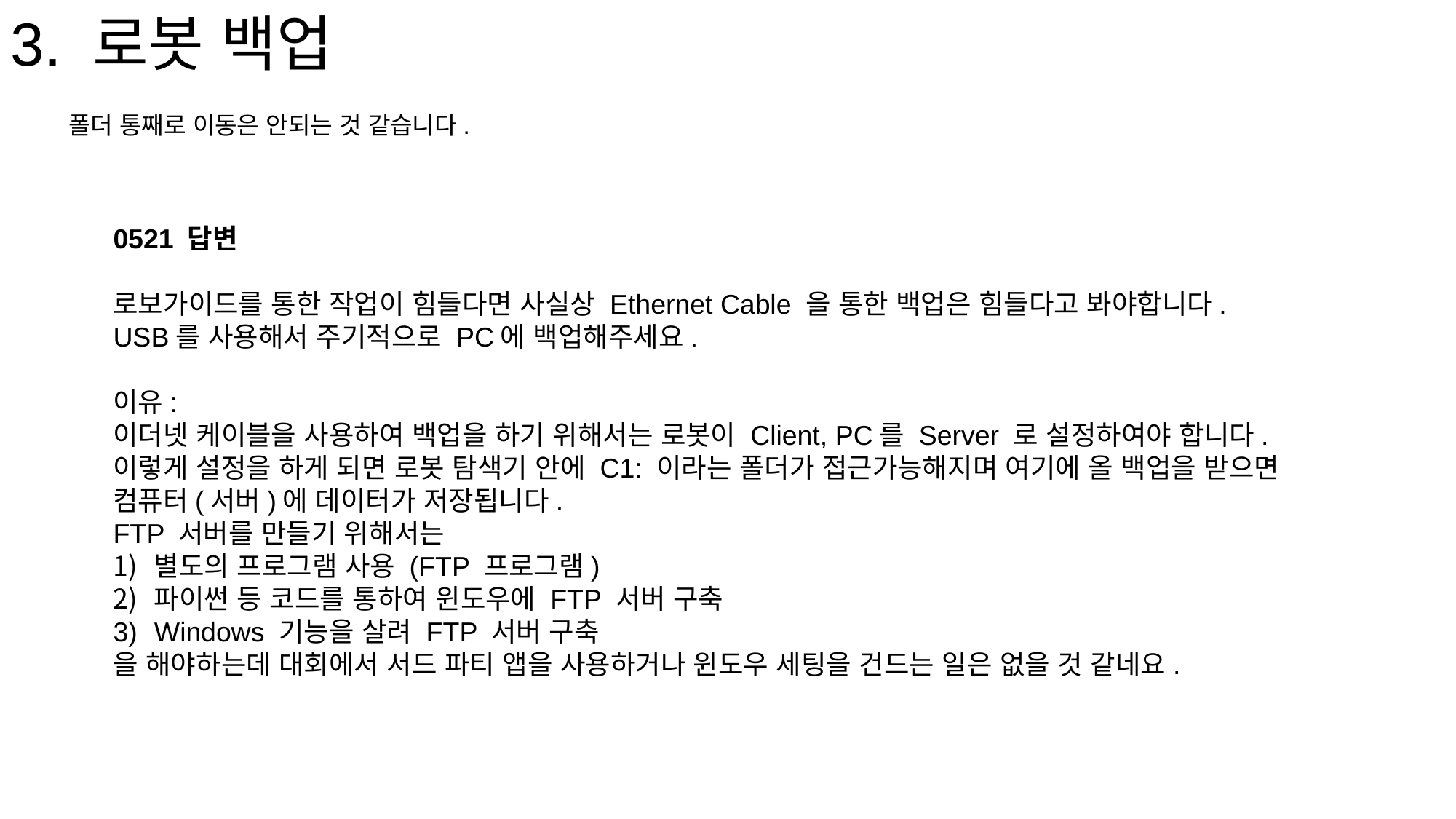

3. 로봇 백업
폴더 통째로 이동은 안되는 것 같습니다.
0521 답변

로보가이드를 통한 작업이 힘들다면 사실상 Ethernet Cable 을 통한 백업은 힘들다고 봐야합니다.
USB를 사용해서 주기적으로 PC에 백업해주세요.

이유:
이더넷 케이블을 사용하여 백업을 하기 위해서는 로봇이 Client, PC를 Server 로 설정하여야 합니다. 이렇게 설정을 하게 되면 로봇 탐색기 안에 C1: 이라는 폴더가 접근가능해지며 여기에 올 백업을 받으면 컴퓨터(서버)에 데이터가 저장됩니다.
FTP 서버를 만들기 위해서는
별도의 프로그램 사용 (FTP 프로그램)
파이썬 등 코드를 통하여 윈도우에 FTP 서버 구축
Windows 기능을 살려 FTP 서버 구축
을 해야하는데 대회에서 서드 파티 앱을 사용하거나 윈도우 세팅을 건드는 일은 없을 것 같네요.